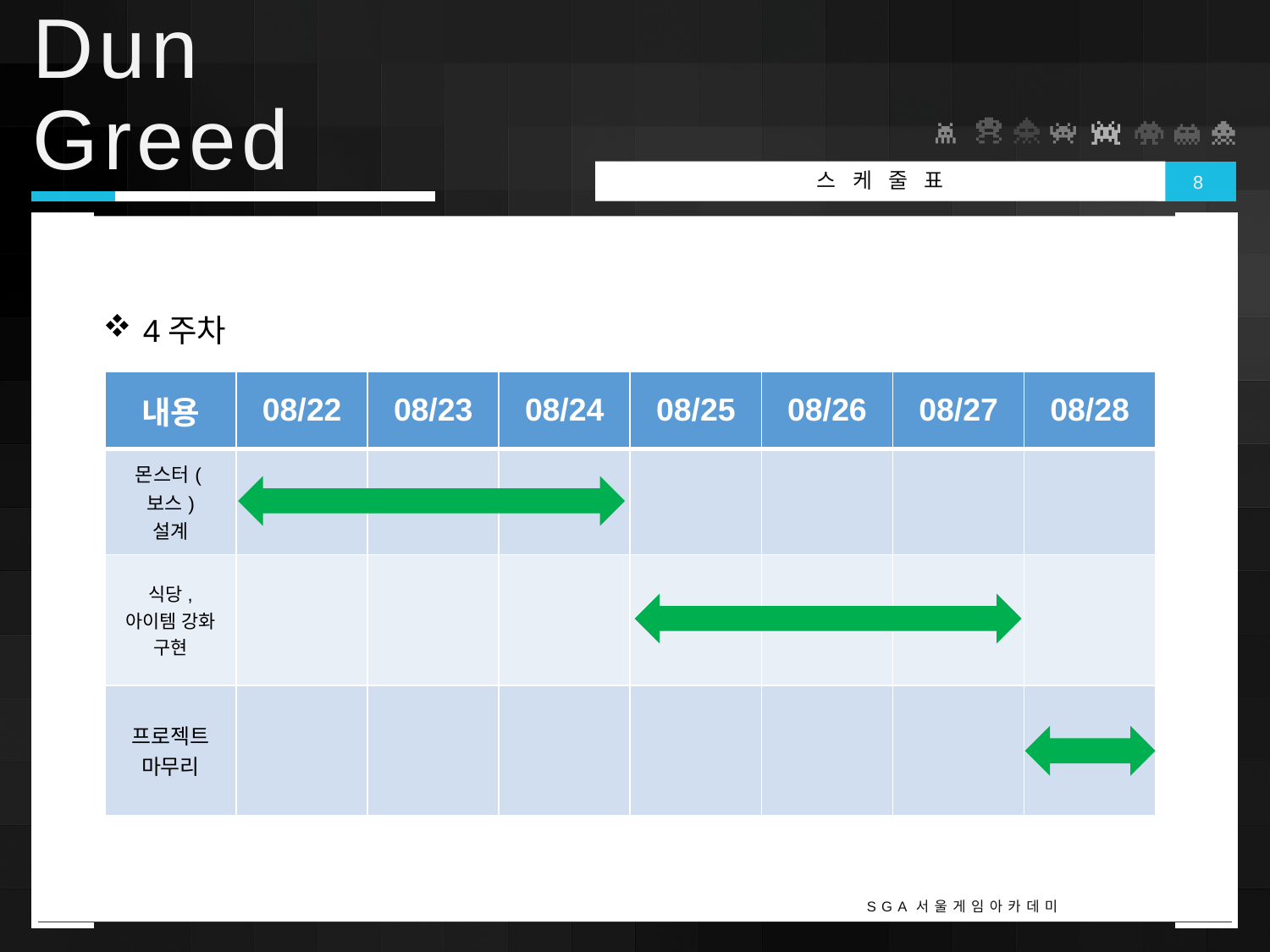

# Dun Greed
스 케 줄 표
8

4주차
| 내용 | 08/22 | 08/23 | 08/24 | 08/25 | 08/26 | 08/27 | 08/28 |
| --- | --- | --- | --- | --- | --- | --- | --- |
| 몬스터(보스) 설계 |  |  |  |  |  |  |  |
| 식당, 아이템 강화 구현 |  |  |  |  |  |  |  |
| 프로젝트 마무리 |  |  |  |  |  |  |  |

SGA서울게임아카데미